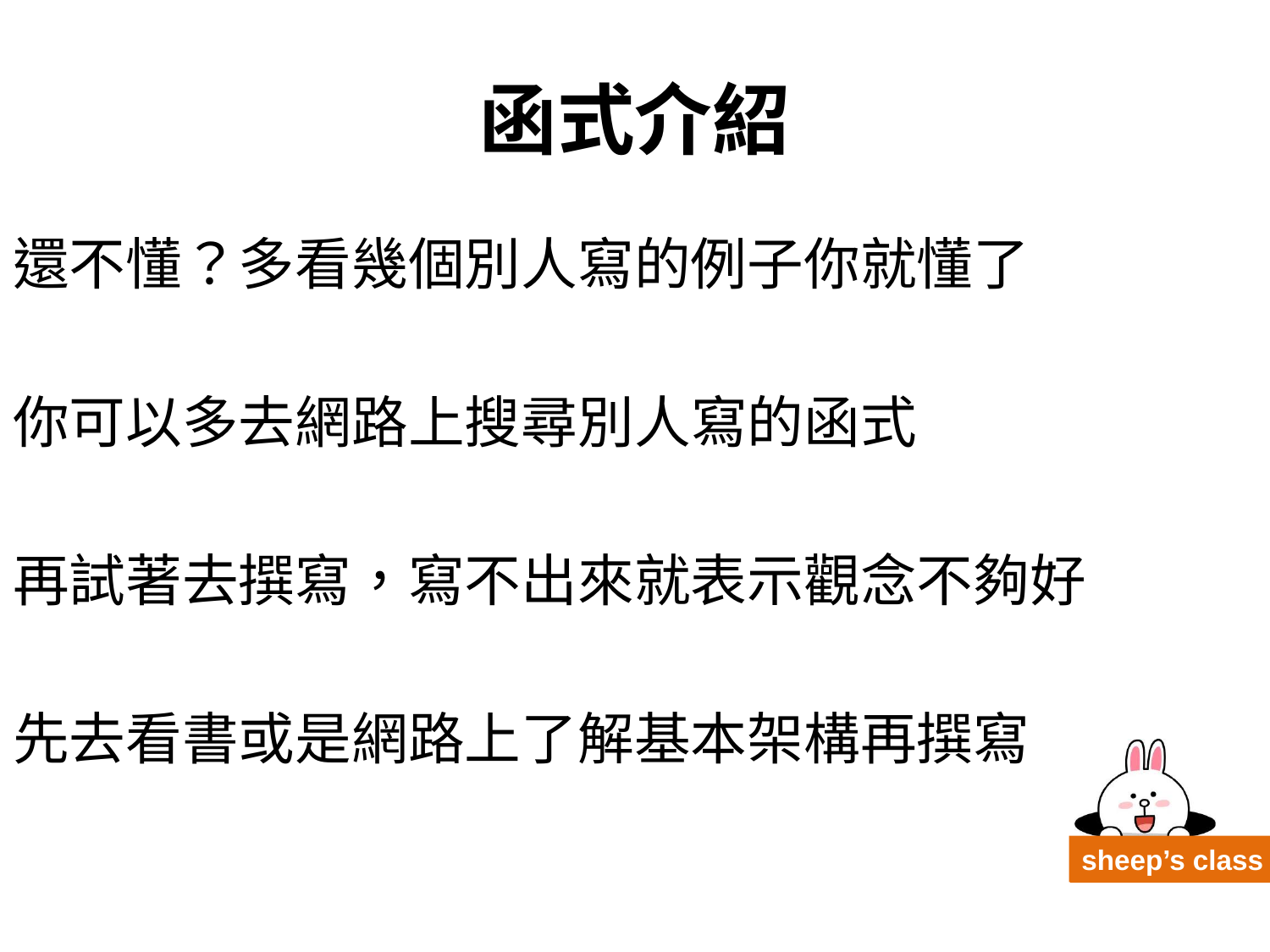

# 函式介紹
還不懂？多看幾個別人寫的例子你就懂了

你可以多去網路上搜尋別人寫的函式

再試著去撰寫，寫不出來就表示觀念不夠好

先去看書或是網路上了解基本架構再撰寫